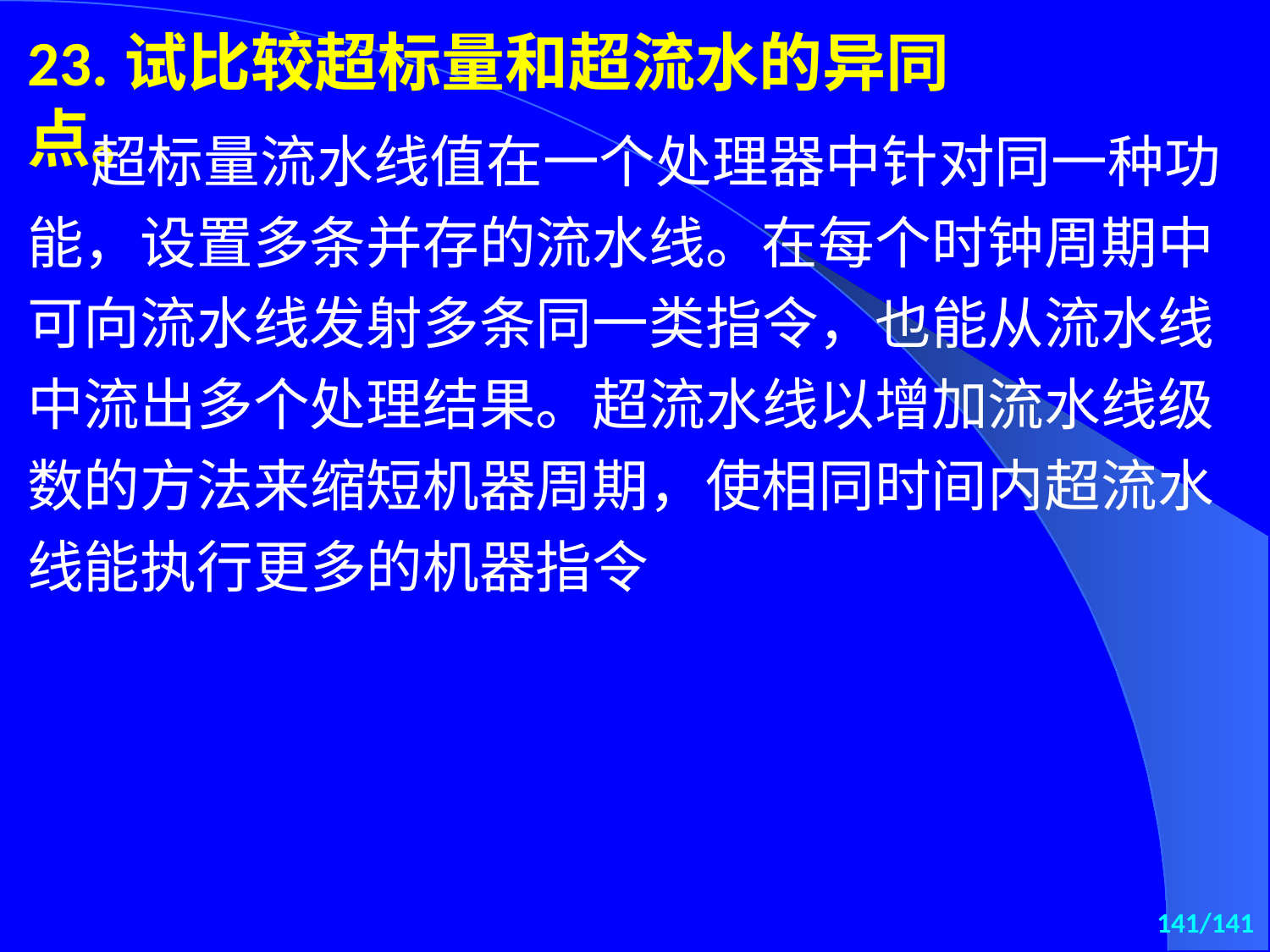

23.试比较超标量和超流水的异同点。
超标量流水线值在一个处理器中针对同一种功能，设置多条并存的流水线。在每个时钟周期中可向流水线发射多条同一类指令，也能从流水线中流出多个处理结果。超流水线以增加流水线级数的方法来缩短机器周期，使相同时间内超流水线能执行更多的机器指令
141/141